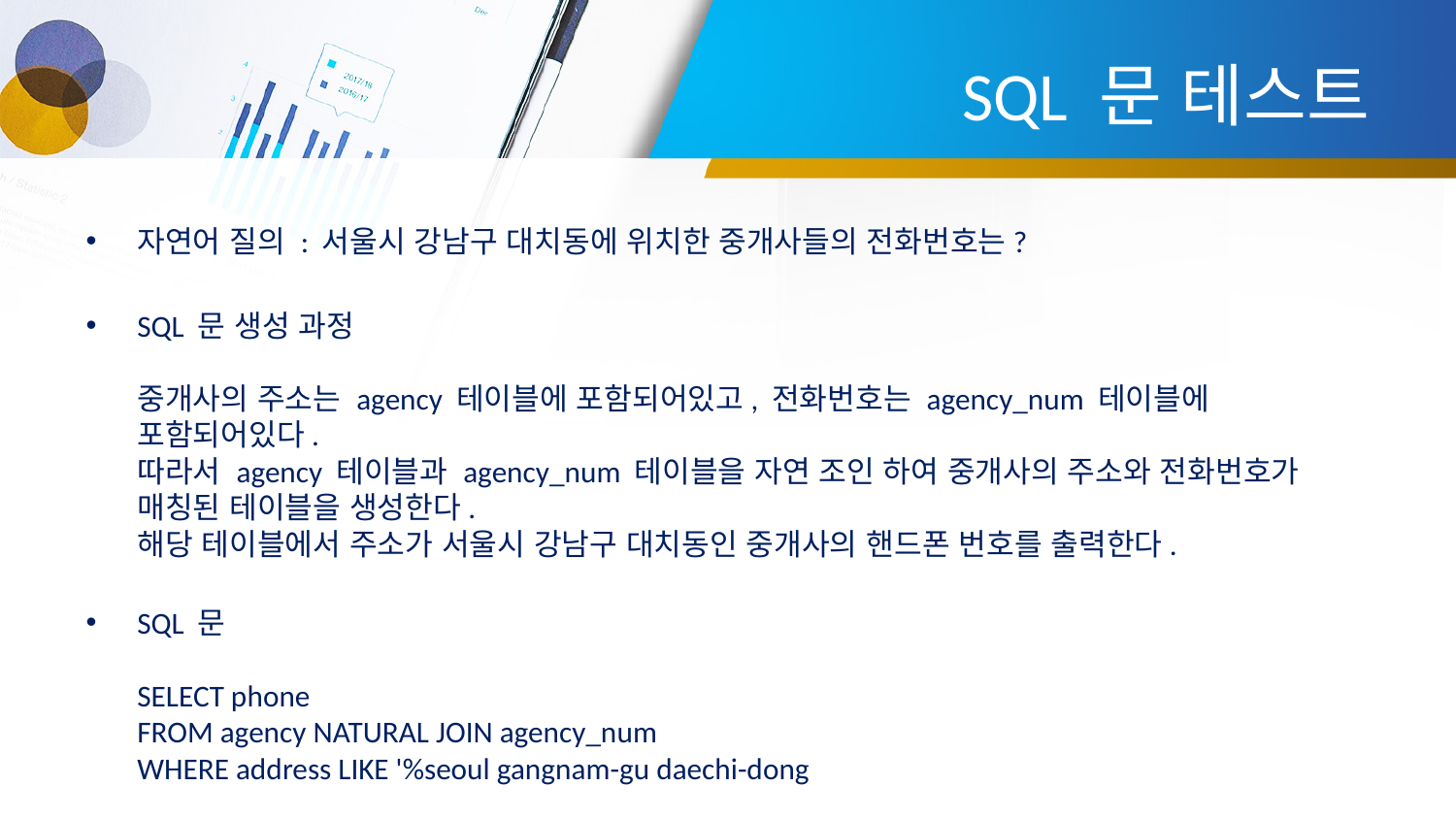

# SQL 문 테스트
자연어 질의 : 서울시 강남구 대치동에 위치한 중개사들의 전화번호는?

SQL 문 생성 과정
중개사의 주소는 agency 테이블에 포함되어있고, 전화번호는 agency_num 테이블에 포함되어있다.
따라서 agency 테이블과 agency_num 테이블을 자연 조인 하여 중개사의 주소와 전화번호가 매칭된 테이블을 생성한다.
해당 테이블에서 주소가 서울시 강남구 대치동인 중개사의 핸드폰 번호를 출력한다.
SQL 문
SELECT phone
FROM agency NATURAL JOIN agency_num
WHERE address LIKE '%seoul gangnam-gu daechi-dong